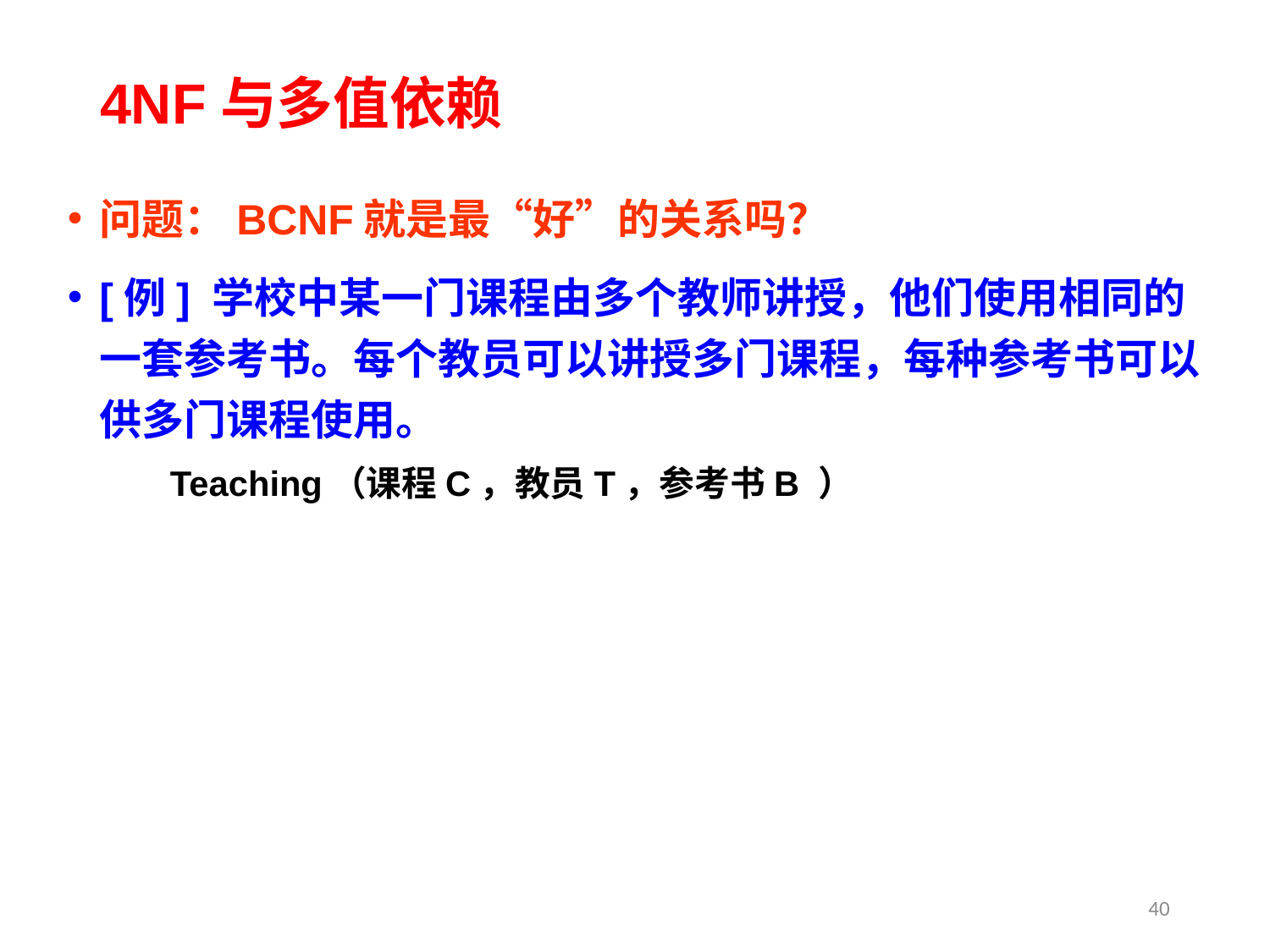

# 4NF与多值依赖
问题：BCNF就是最“好”的关系吗？
[例] 学校中某一门课程由多个教师讲授，他们使用相同的一套参考书。每个教员可以讲授多门课程，每种参考书可以供多门课程使用。
    Teaching（课程C，教员T，参考书B ）
40